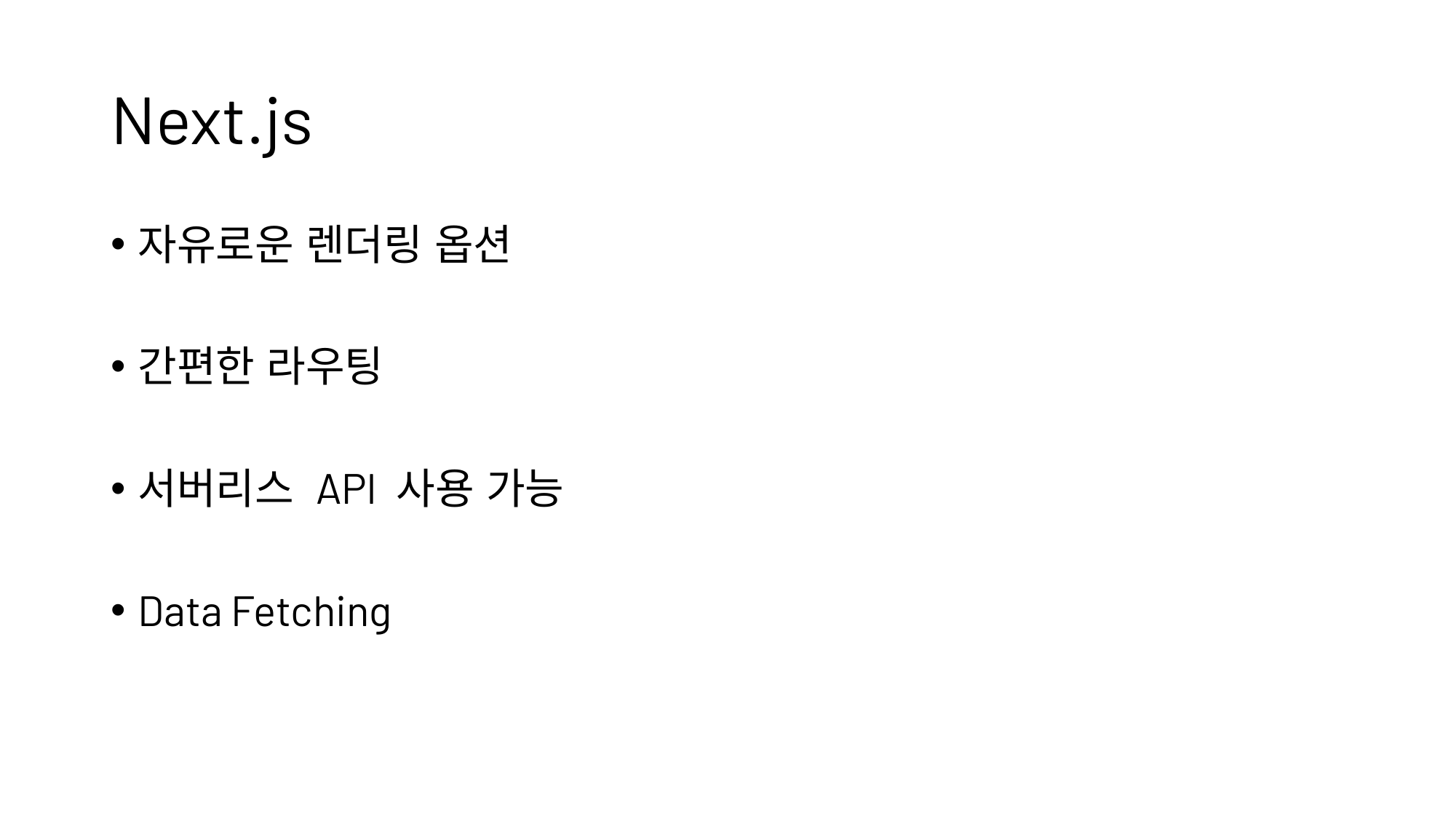

# Next.js
자유로운 렌더링 옵션

간편한 라우팅

서버리스 API 사용 가능

Data Fetching